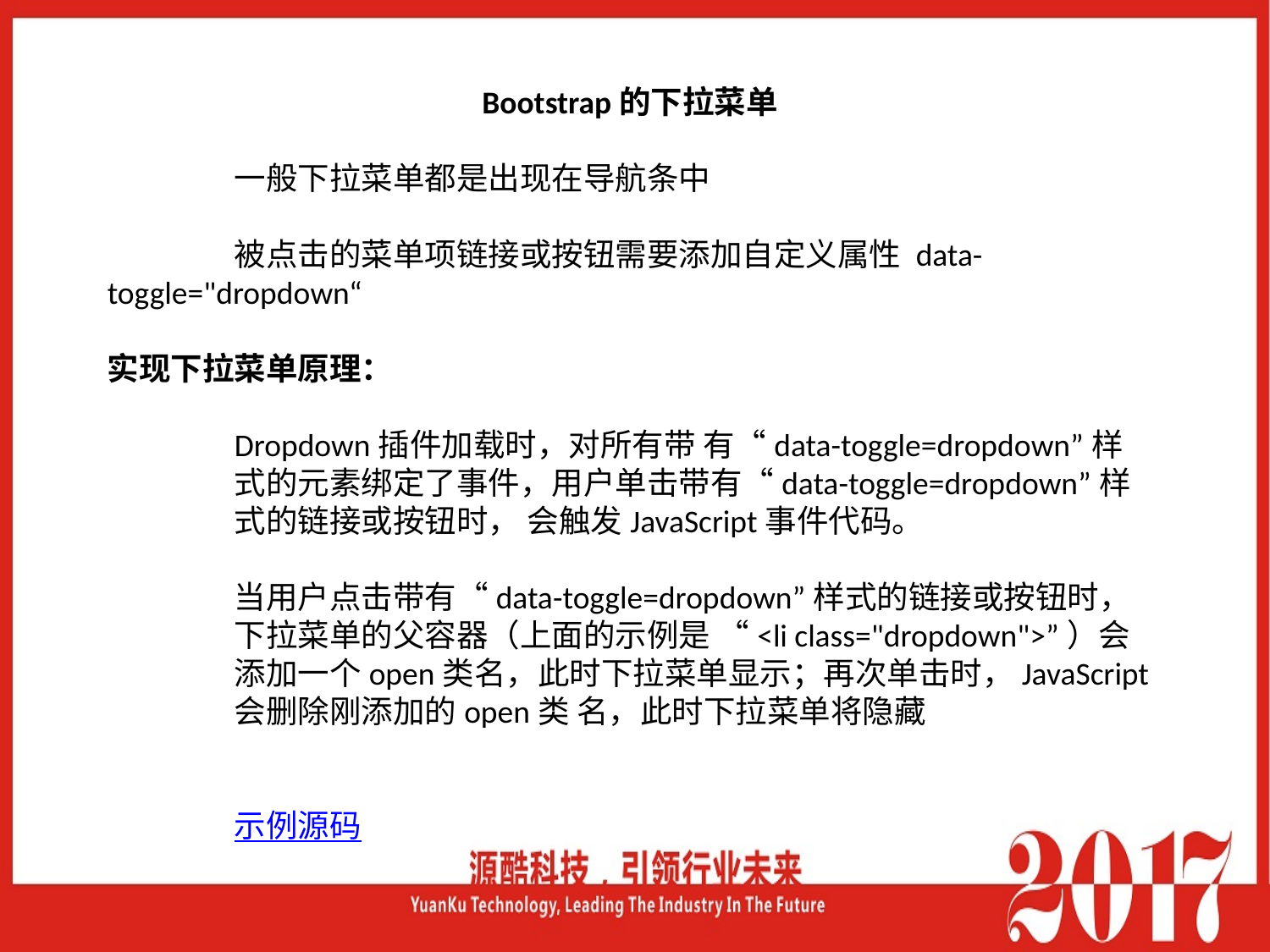

Bootstrap的下拉菜单

	一般下拉菜单都是出现在导航条中

	被点击的菜单项链接或按钮需要添加自定义属性 data-toggle="dropdown“

实现下拉菜单原理：

Dropdown插件加载时，对所有带 有“data-toggle=dropdown”样式的元素绑定了事件，用户单击带有“data-toggle=dropdown”样式的链接或按钮时， 会触发JavaScript事件代码。

当用户点击带有“data-toggle=dropdown”样式的链接或按钮时，下拉菜单的父容器（上面的示例是 “<li class="dropdown">”）会添加一个open类名，此时下拉菜单显示；再次单击时，JavaScript会删除刚添加的open类 名，此时下拉菜单将隐藏

	示例源码